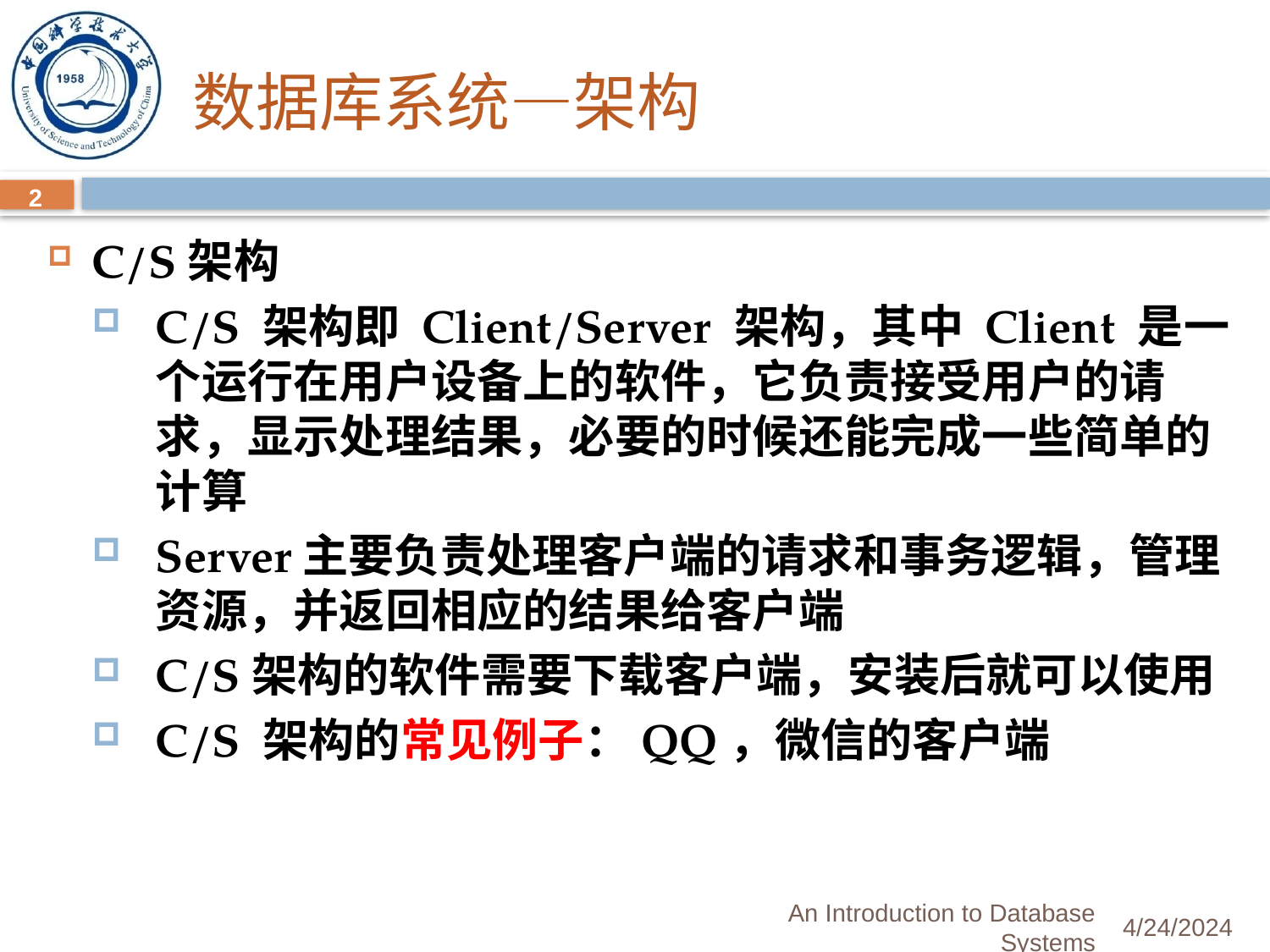

# 数据库系统—架构
2
C/S架构
C/S 架构即 Client/Server 架构，其中 Client 是一个运行在用户设备上的软件，它负责接受用户的请求，显示处理结果，必要的时候还能完成一些简单的计算
Server主要负责处理客户端的请求和事务逻辑，管理资源，并返回相应的结果给客户端
C/S架构的软件需要下载客户端，安装后就可以使用
C/S 架构的常见例子：QQ，微信的客户端
An Introduction to Database Systems
4/24/2024